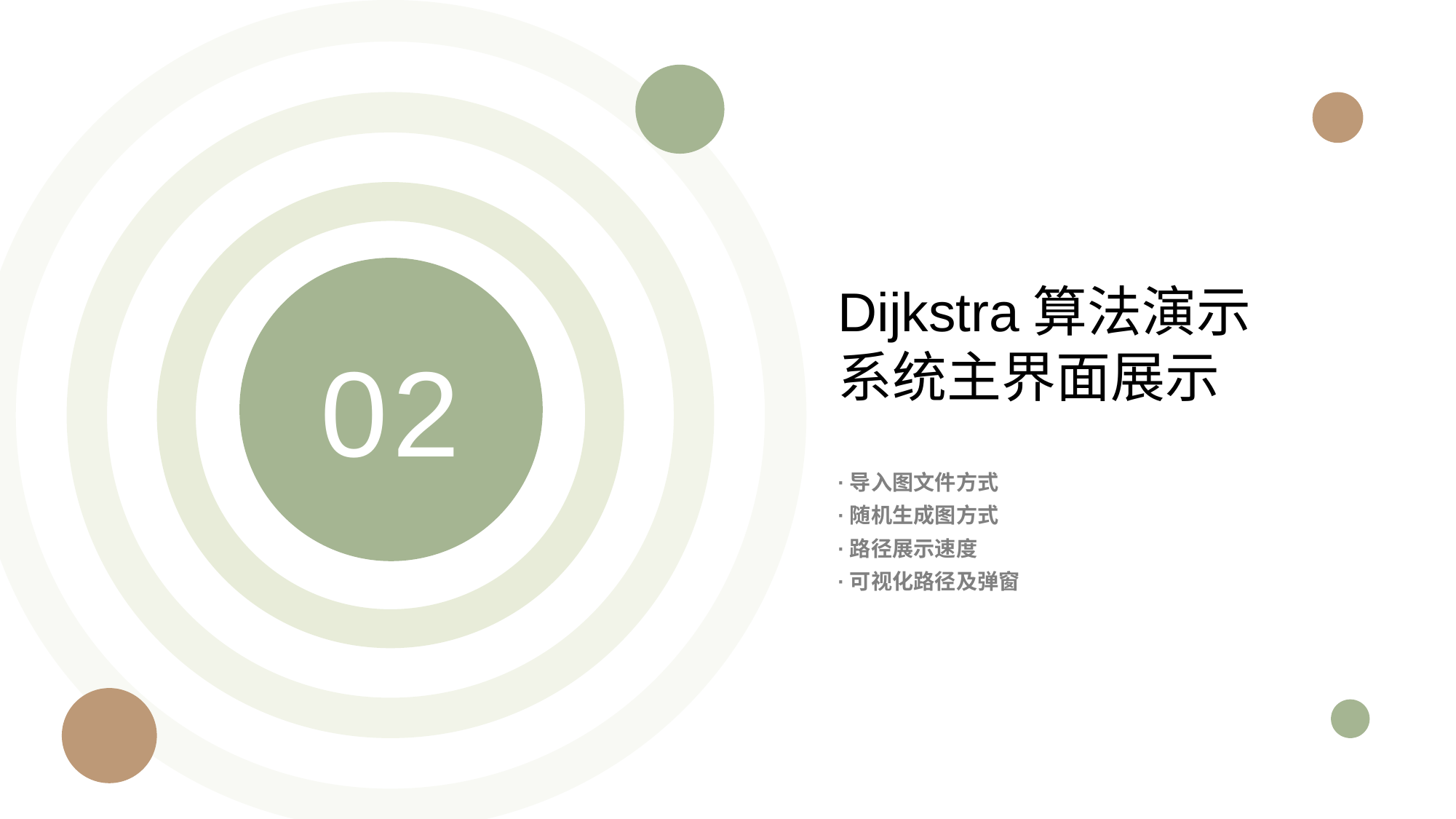

Dijkstra算法演示系统主界面展示
02
·导入图文件方式
·随机生成图方式
·路径展示速度
·可视化路径及弹窗